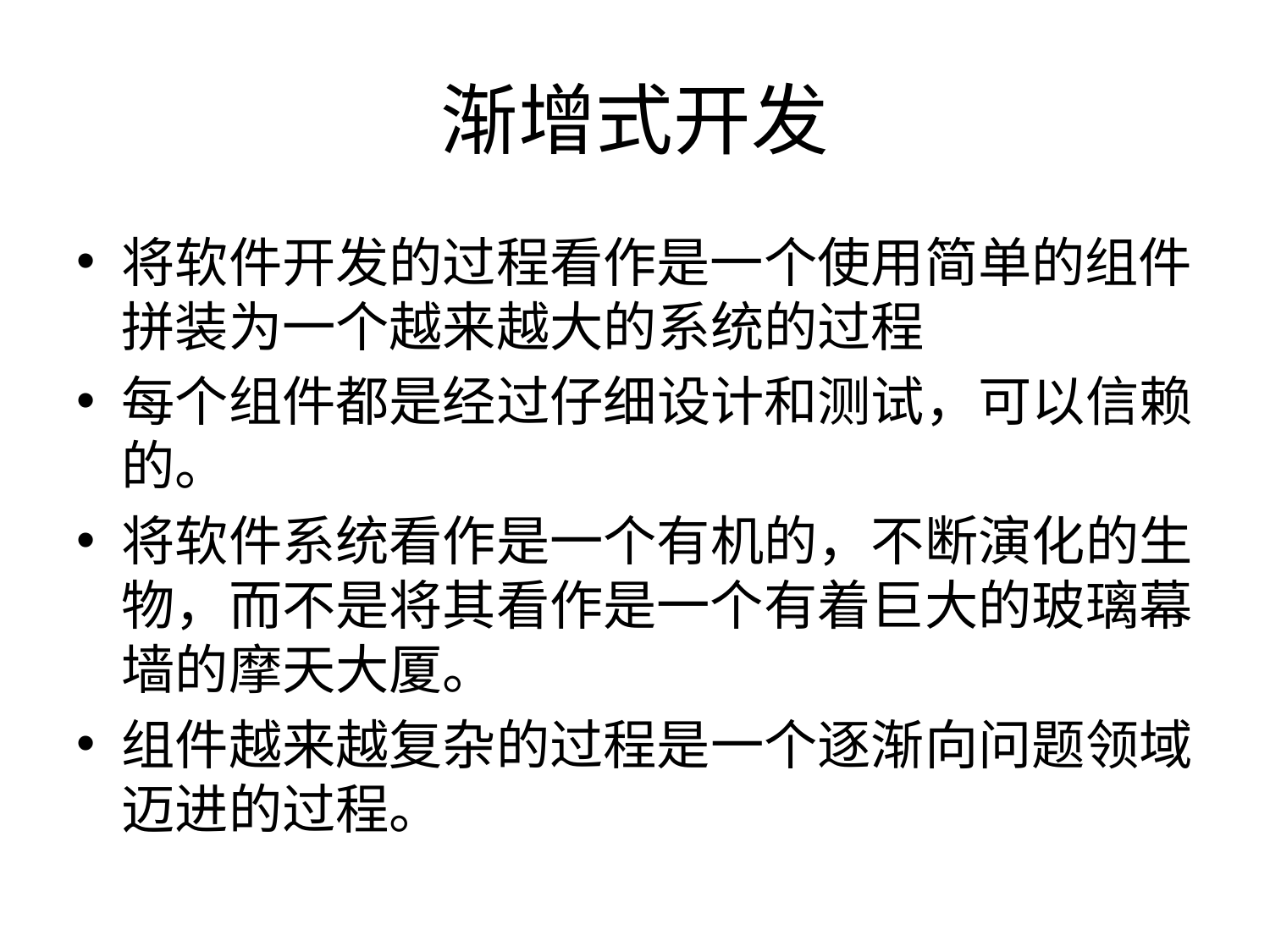

# 渐增式开发
将软件开发的过程看作是一个使用简单的组件拼装为一个越来越大的系统的过程
每个组件都是经过仔细设计和测试，可以信赖的。
将软件系统看作是一个有机的，不断演化的生物，而不是将其看作是一个有着巨大的玻璃幕墙的摩天大厦。
组件越来越复杂的过程是一个逐渐向问题领域迈进的过程。